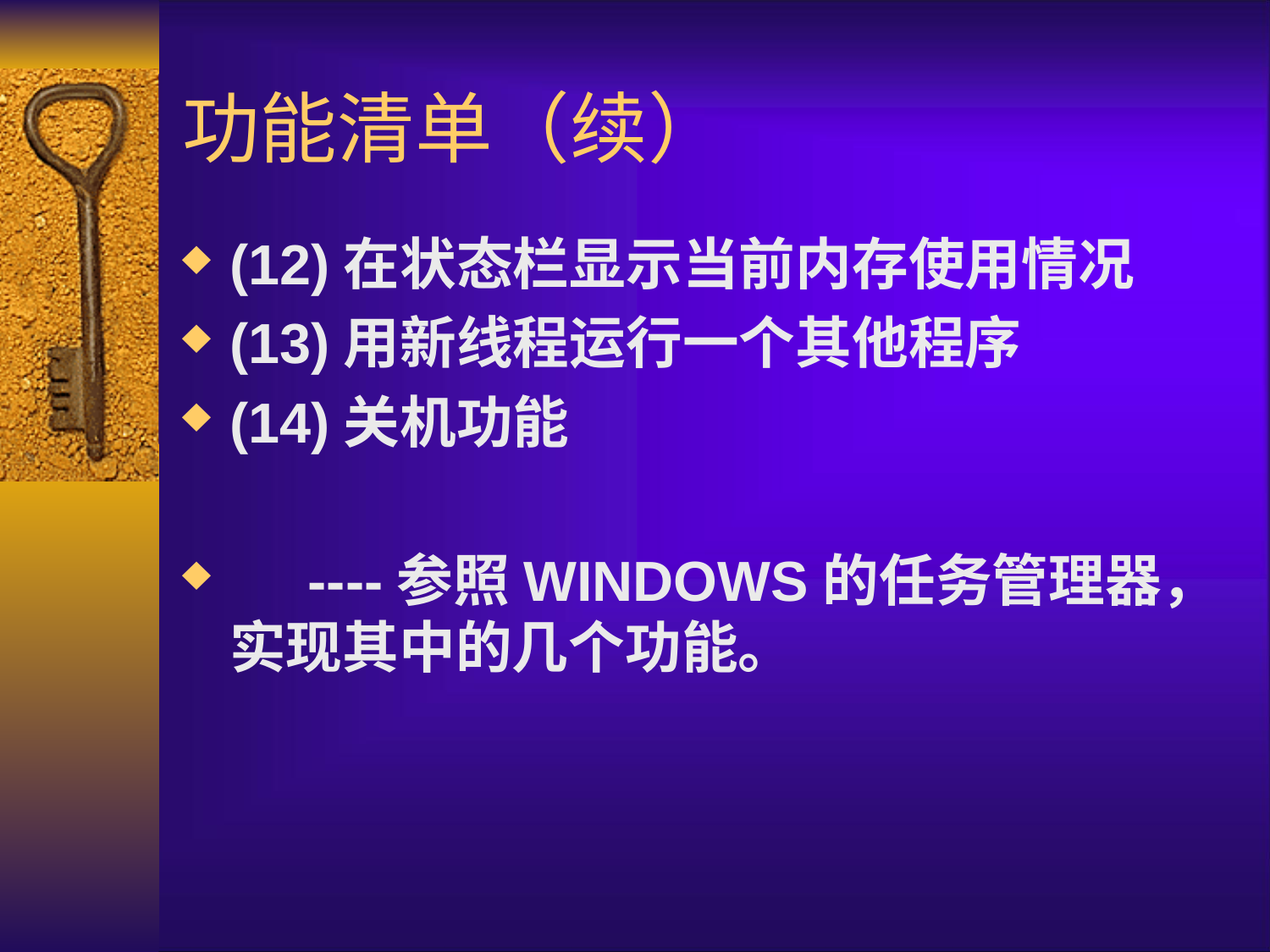

# 功能清单（续）
(12)在状态栏显示当前内存使用情况
(13)用新线程运行一个其他程序
(14)关机功能

     ----参照WINDOWS的任务管理器，实现其中的几个功能。